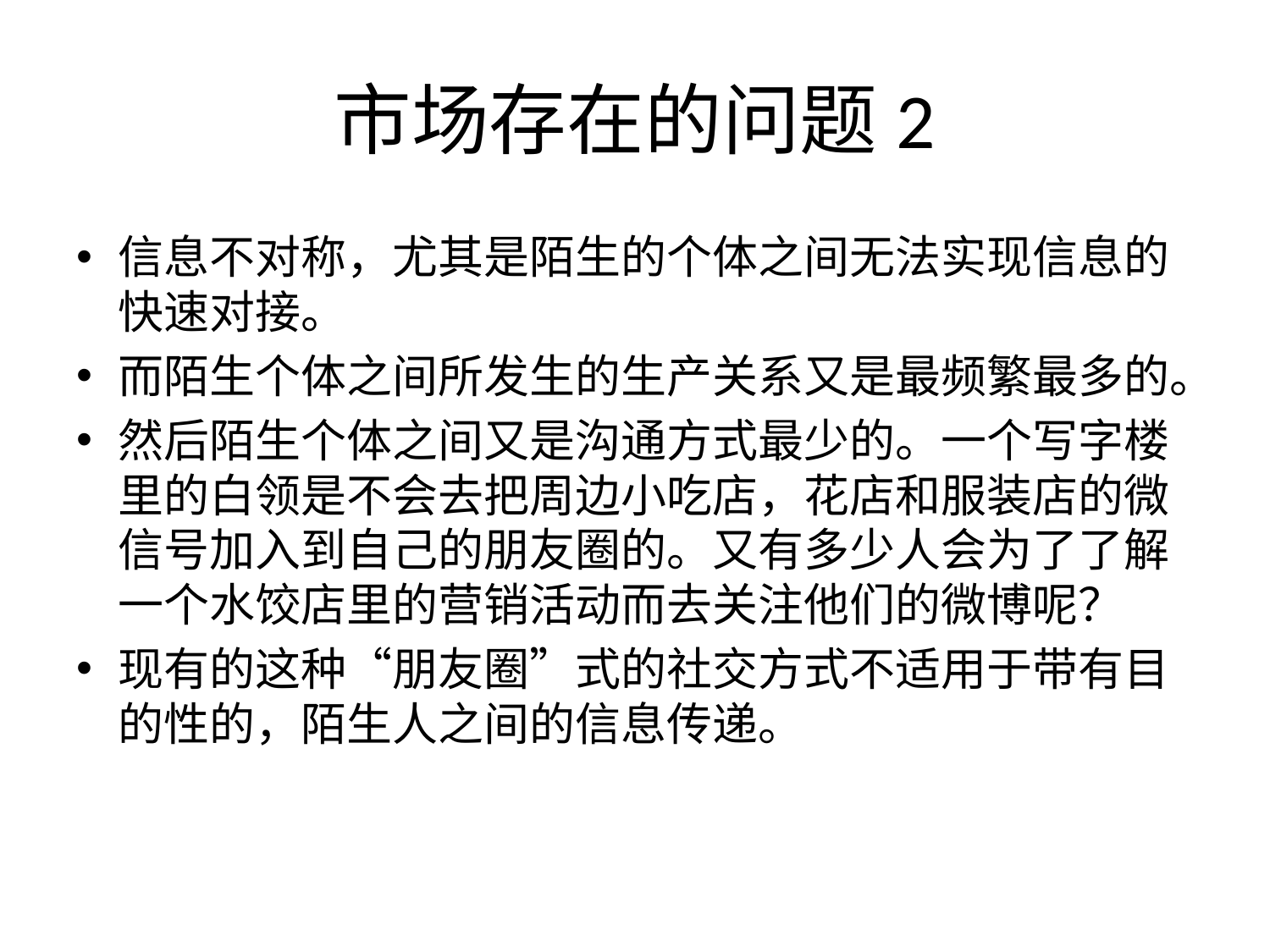

# 市场存在的问题2
信息不对称，尤其是陌生的个体之间无法实现信息的快速对接。
而陌生个体之间所发生的生产关系又是最频繁最多的。
然后陌生个体之间又是沟通方式最少的。一个写字楼里的白领是不会去把周边小吃店，花店和服装店的微信号加入到自己的朋友圈的。又有多少人会为了了解一个水饺店里的营销活动而去关注他们的微博呢？
现有的这种“朋友圈”式的社交方式不适用于带有目的性的，陌生人之间的信息传递。